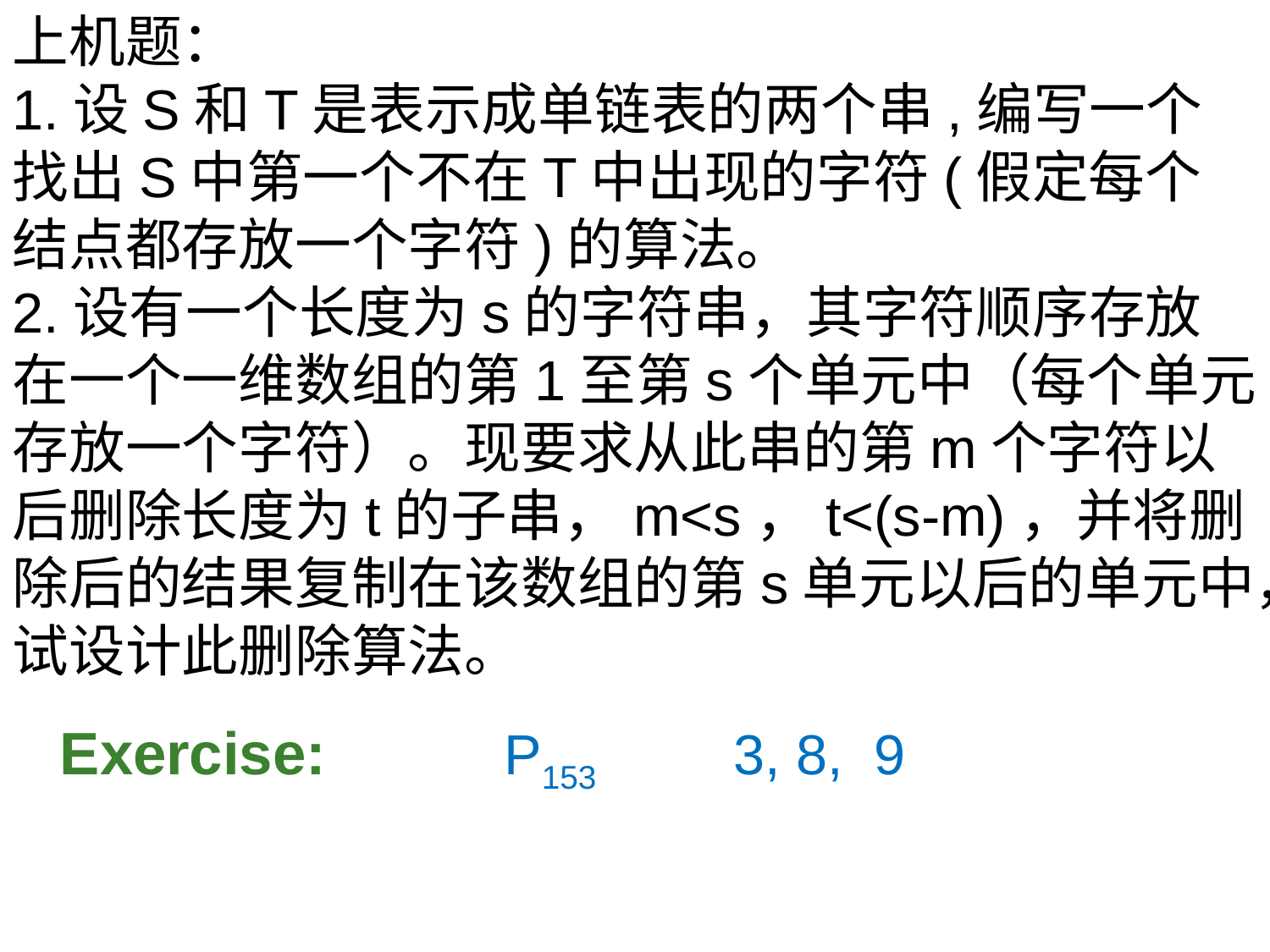

上机题：
1.设S和T是表示成单链表的两个串,编写一个找出S中第一个不在T中出现的字符(假定每个结点都存放一个字符)的算法。
2.设有一个长度为s的字符串，其字符顺序存放在一个一维数组的第1至第s个单元中（每个单元存放一个字符）。现要求从此串的第m个字符以后删除长度为t的子串，m<s，t<(s-m)，并将删除后的结果复制在该数组的第s单元以后的单元中，试设计此删除算法。
# 学习难点
串的匹配算法。
建立稀疏矩阵的十字链表的算法。
有关广义表的概念和算法。
Exercise:   	 P153	             3, 8,  9